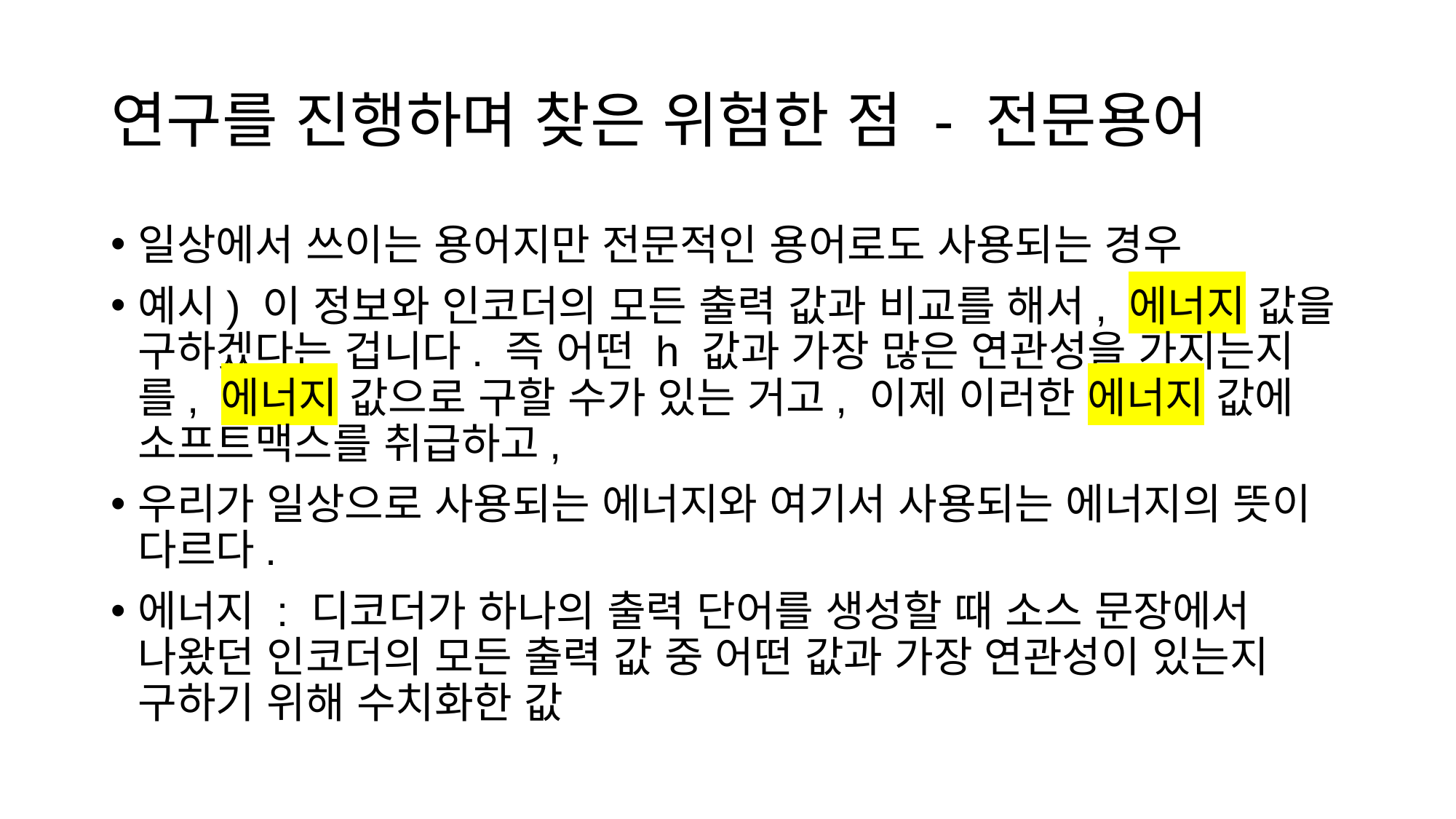

# 연구를 진행하며 찾은 위험한 점 - 전문용어
일상에서 쓰이는 용어지만 전문적인 용어로도 사용되는 경우
예시) 이 정보와 인코더의 모든 출력 값과 비교를 해서, 에너지 값을 구하겠다는 겁니다. 즉 어떤 h 값과 가장 많은 연관성을 가지는지를, 에너지 값으로 구할 수가 있는 거고, 이제 이러한 에너지 값에 소프트맥스를 취급하고,
우리가 일상으로 사용되는 에너지와 여기서 사용되는 에너지의 뜻이 다르다.
에너지 : 디코더가 하나의 출력 단어를 생성할 때 소스 문장에서 나왔던 인코더의 모든 출력 값 중 어떤 값과 가장 연관성이 있는지 구하기 위해 수치화한 값